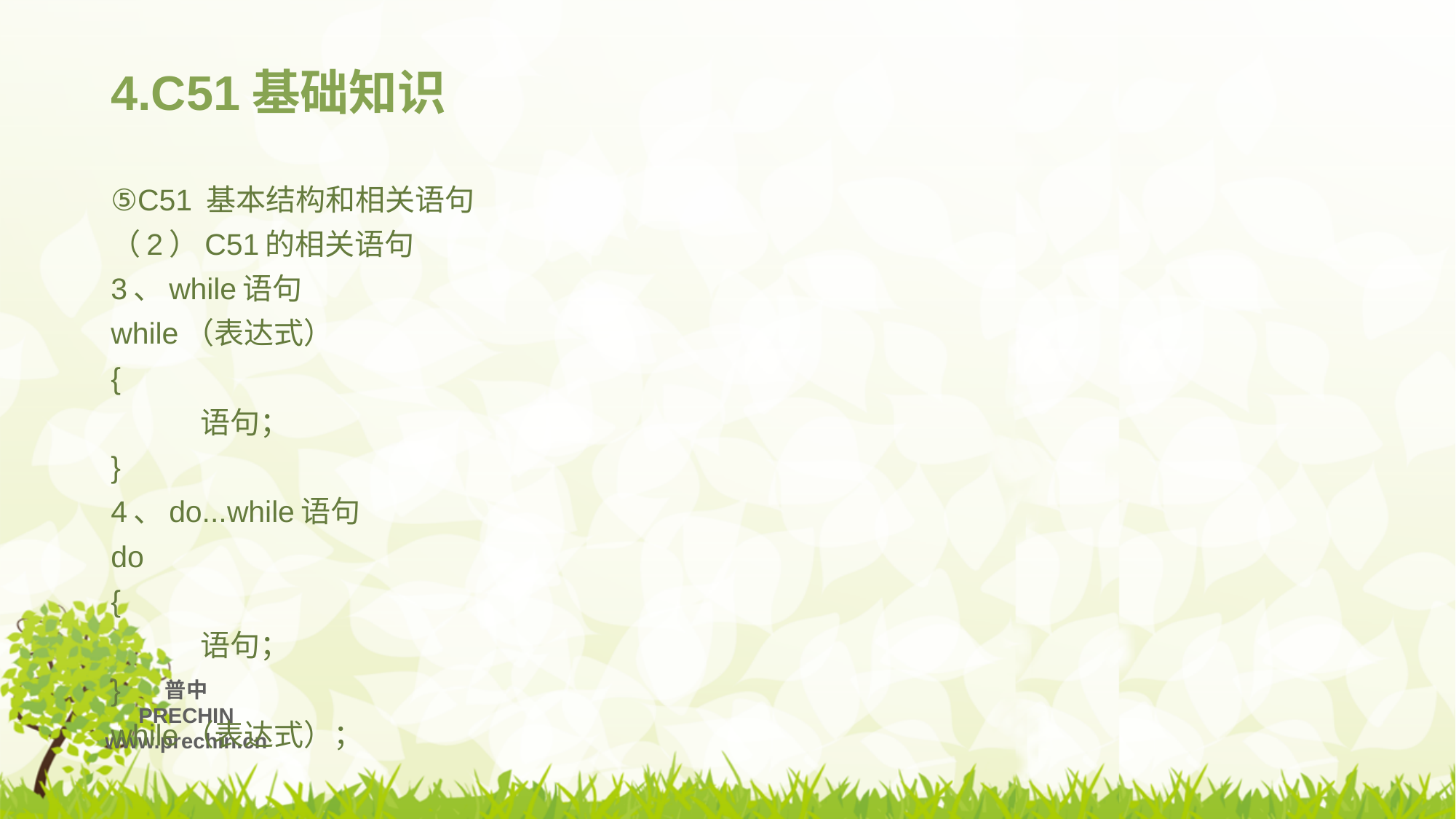

# 4.C51基础知识
⑤C51 基本结构和相关语句
（2）C51的相关语句
3、while语句
while（表达式）
{
	语句；
}
4、do...while语句
do
{
	语句；
}
while（表达式）；